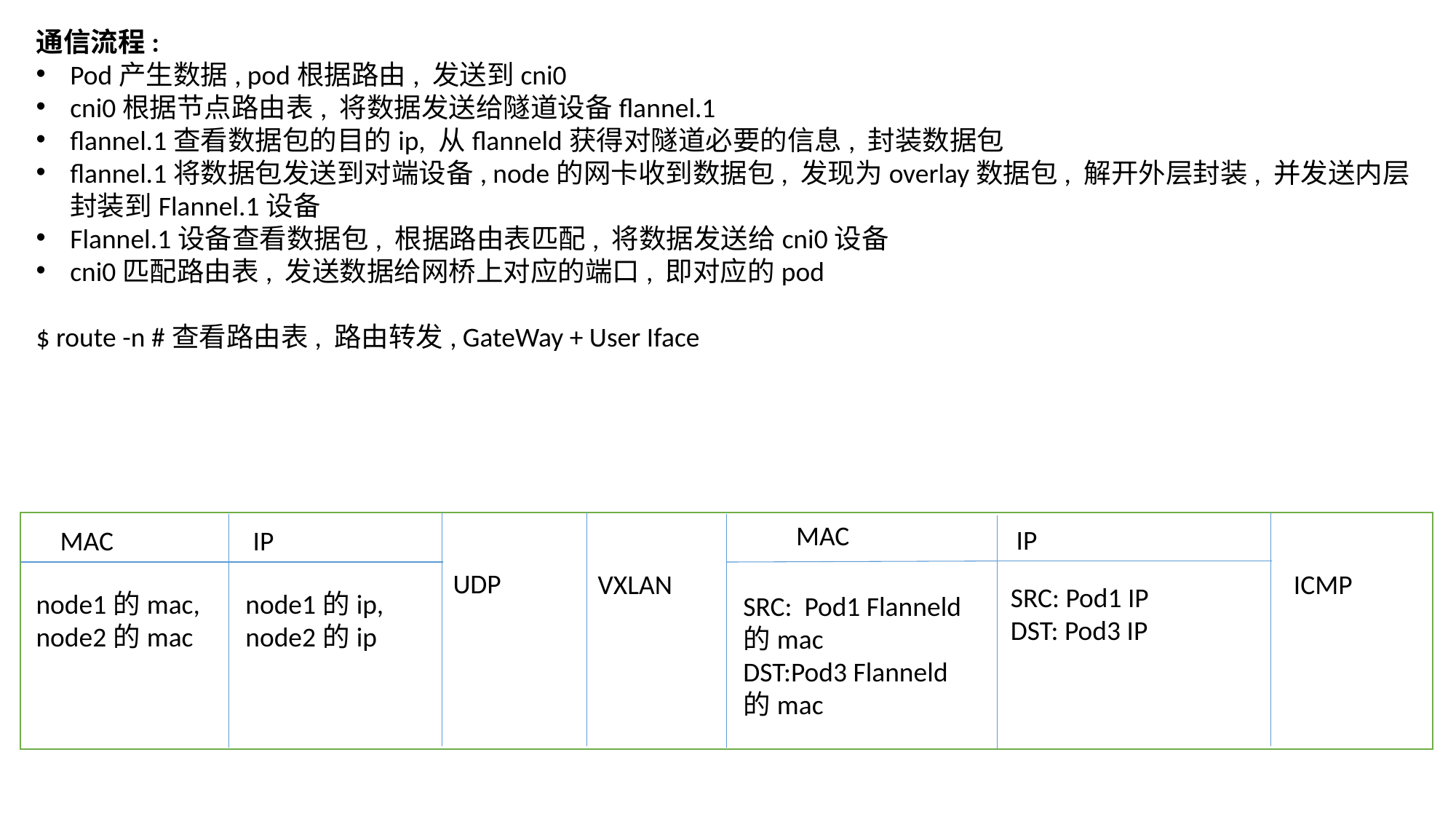

通信流程:
Pod产生数据, pod根据路由, 发送到cni0
cni0根据节点路由表, 将数据发送给隧道设备flannel.1
flannel.1查看数据包的目的ip, 从flanneld获得对隧道必要的信息, 封装数据包
flannel.1将数据包发送到对端设备, node的网卡收到数据包, 发现为overlay数据包, 解开外层封装, 并发送内层封装到Flannel.1设备
Flannel.1设备查看数据包, 根据路由表匹配, 将数据发送给cni0设备
cni0匹配路由表, 发送数据给网桥上对应的端口, 即对应的pod

$ route -n #查看路由表, 路由转发, GateWay + User Iface

MAC
IP
MAC
IP
UDP
VXLAN
ICMP
SRC: Pod1 IP
DST: Pod3 IP
node1的mac, node2的mac
node1的ip, node2的ip
SRC:  Pod1 Flanneld的mac
DST:Pod3 Flanneld的mac